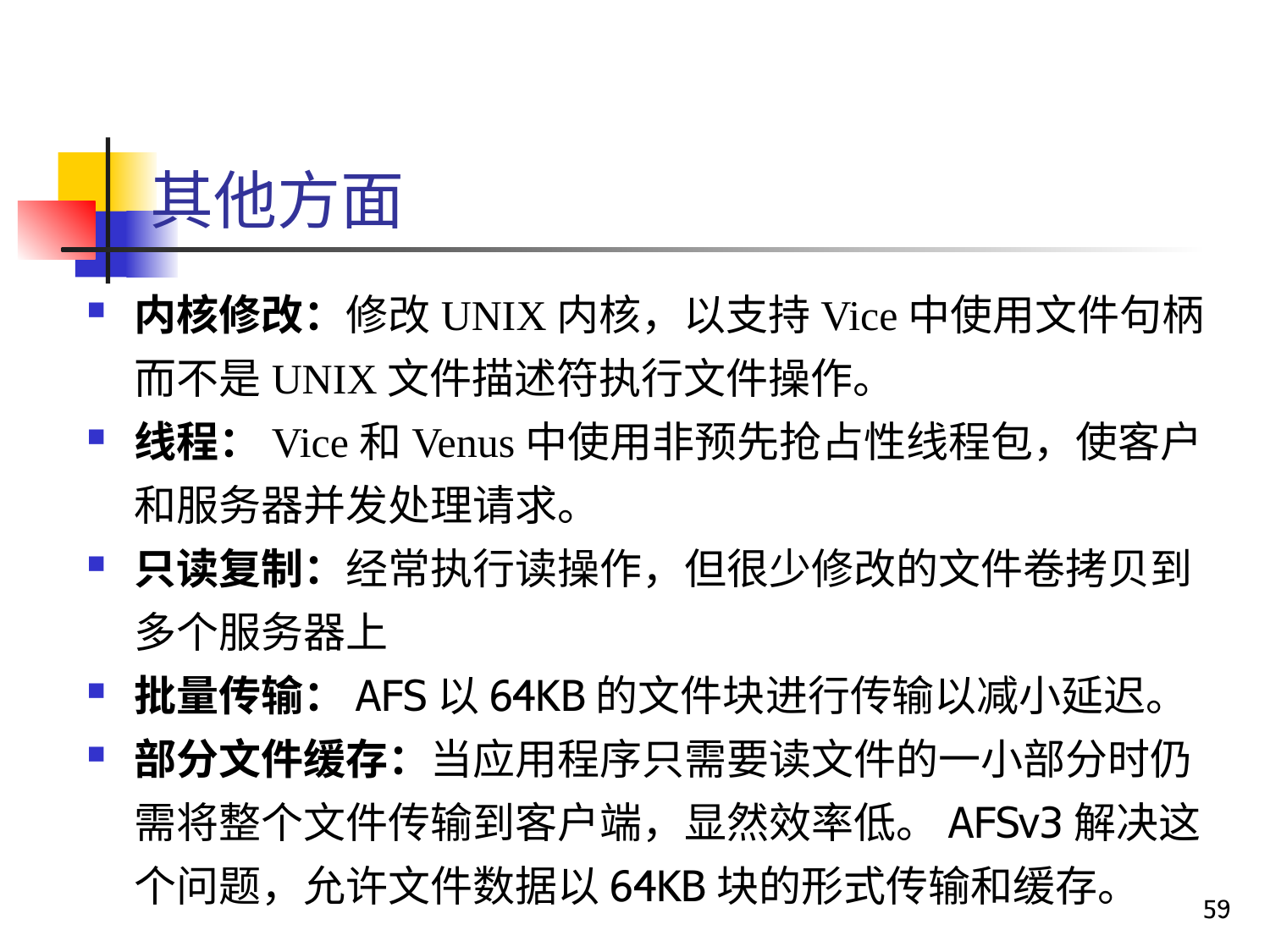

其他方面
内核修改：修改UNIX内核，以支持Vice中使用文件句柄而不是UNIX文件描述符执行文件操作。
线程：Vice和Venus中使用非预先抢占性线程包，使客户和服务器并发处理请求。
只读复制：经常执行读操作，但很少修改的文件卷拷贝到多个服务器上
批量传输：AFS以64KB的文件块进行传输以减小延迟。
部分文件缓存：当应用程序只需要读文件的一小部分时仍需将整个文件传输到客户端，显然效率低。AFSv3解决这个问题，允许文件数据以64KB块的形式传输和缓存。

59